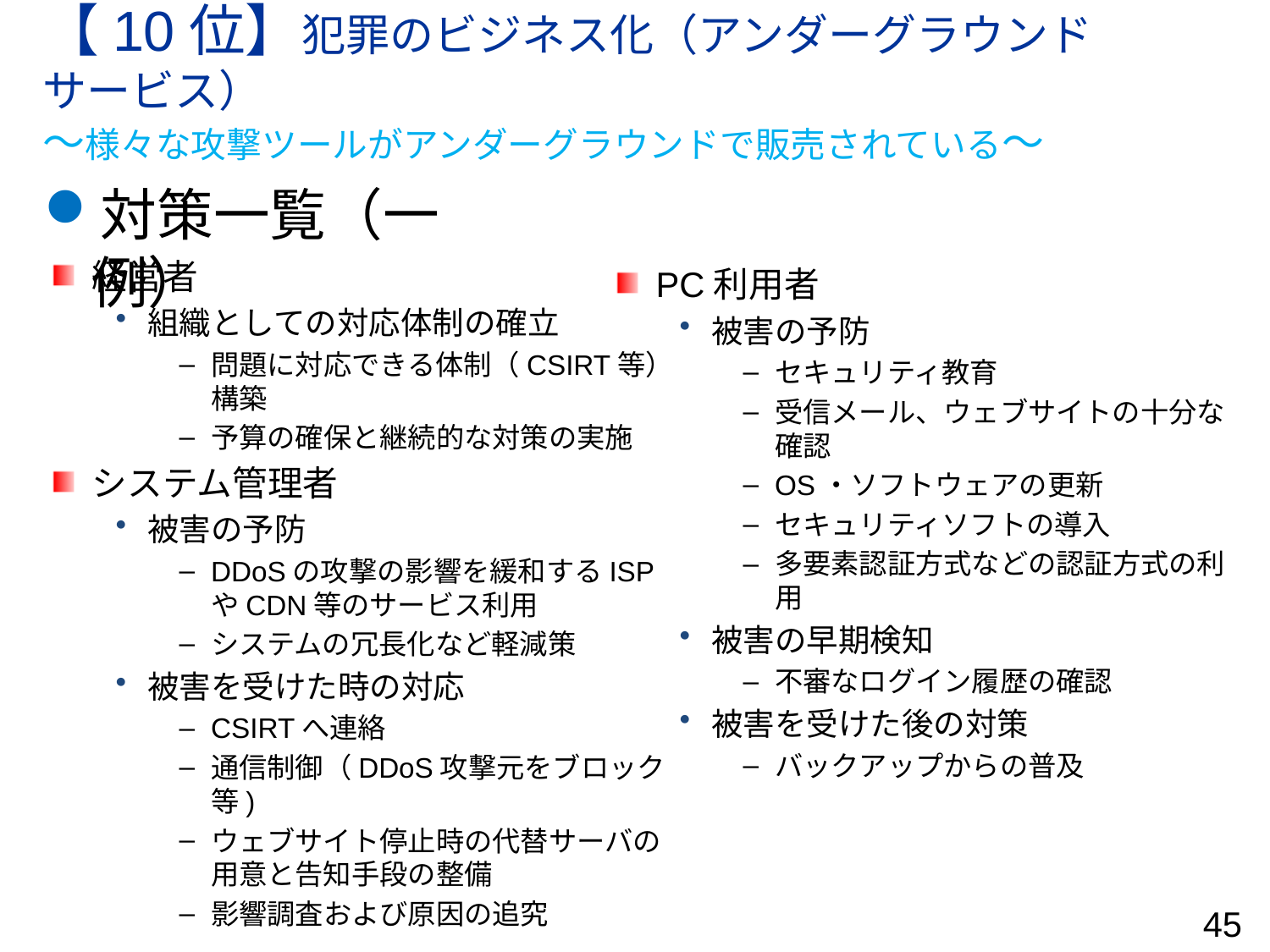

# 【10位】犯罪のビジネス化（アンダーグラウンドサービス） ～様々な攻撃ツールがアンダーグラウンドで販売されている～
対策一覧（一例）
経営者
組織としての対応体制の確立
問題に対応できる体制（CSIRT等）構築
予算の確保と継続的な対策の実施
システム管理者
被害の予防
DDoSの攻撃の影響を緩和するISPやCDN等のサービス利用
システムの冗長化など軽減策
被害を受けた時の対応
CSIRTへ連絡
通信制御（DDoS攻撃元をブロック等)
ウェブサイト停止時の代替サーバの用意と告知手段の整備
影響調査および原因の追究

PC利用者
被害の予防
セキュリティ教育
受信メール、ウェブサイトの十分な確認
OS・ソフトウェアの更新
セキュリティソフトの導入
多要素認証方式などの認証方式の利用
被害の早期検知
不審なログイン履歴の確認
被害を受けた後の対策
バックアップからの普及
45